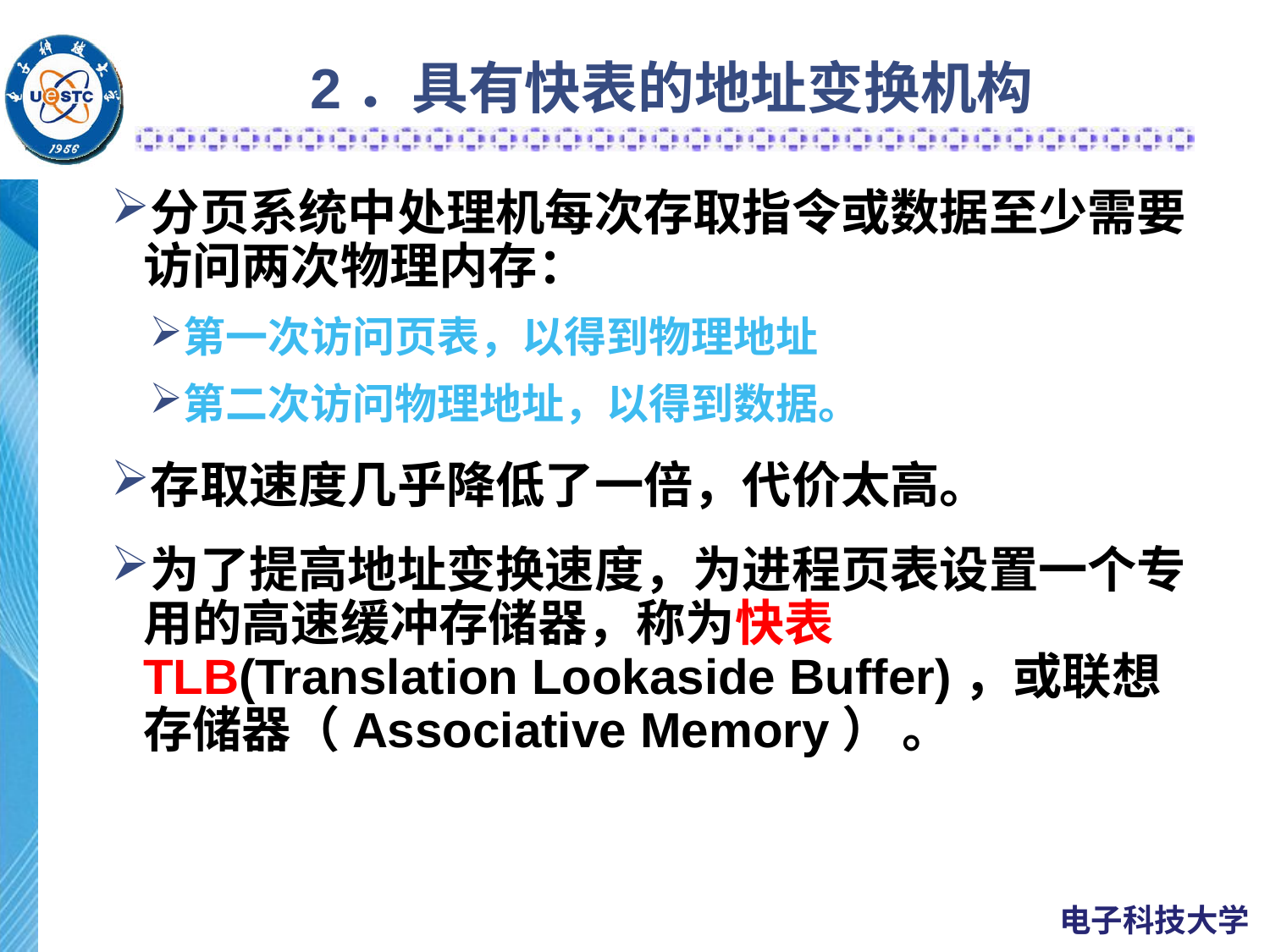

# 2．具有快表的地址变换机构
分页系统中处理机每次存取指令或数据至少需要访问两次物理内存：
第一次访问页表，以得到物理地址
第二次访问物理地址，以得到数据。
存取速度几乎降低了一倍，代价太高。
为了提高地址变换速度，为进程页表设置一个专用的高速缓冲存储器，称为快表TLB(Translation Lookaside Buffer)，或联想存储器（Associative Memory） 。